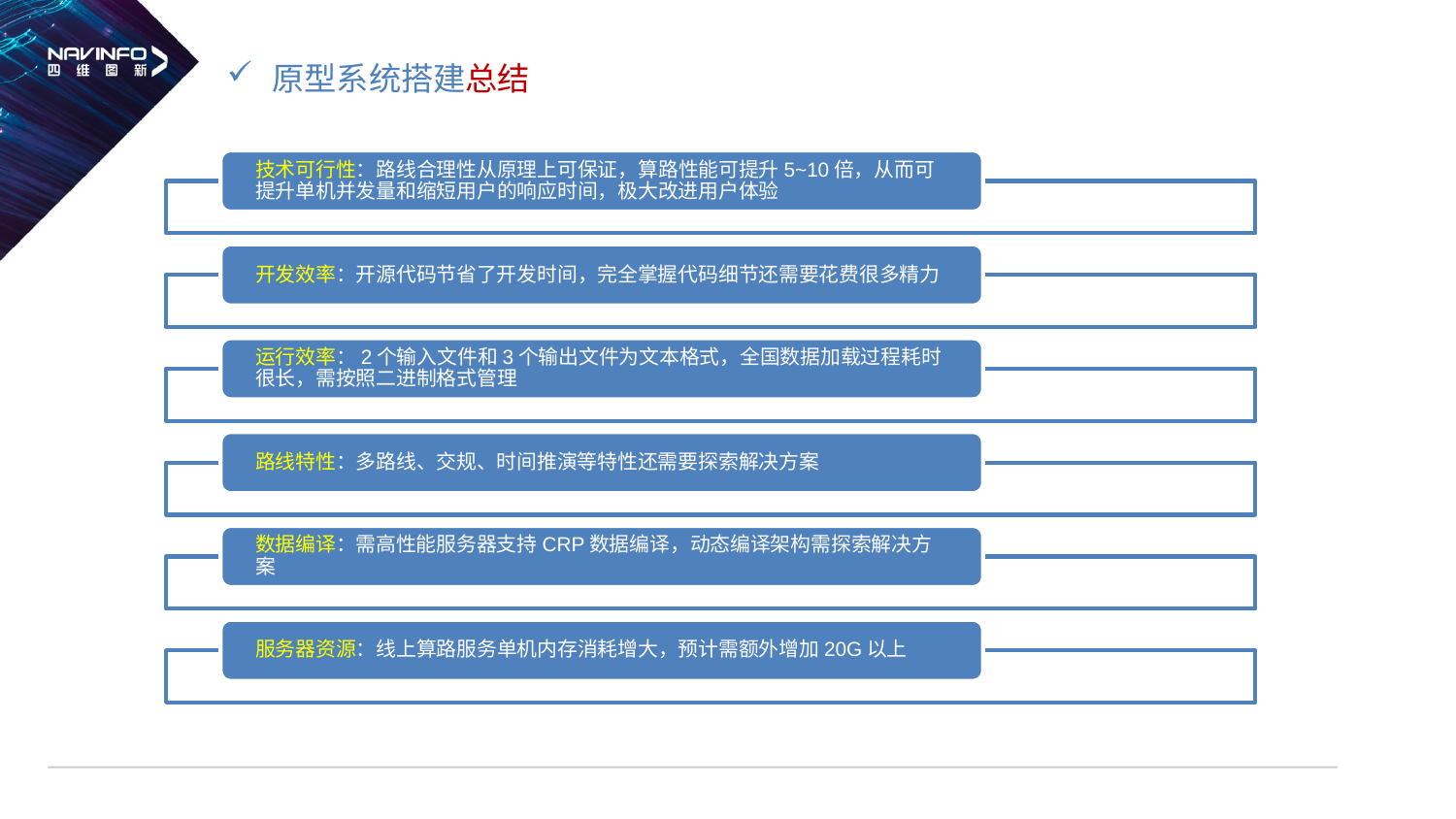

# 原型系统搭建总结
技术可行性：路线合理性从原理上可保证，算路性能可提升5~10倍，从而可提升单机并发量和缩短用户的响应时间，极大改进用户体验
开发效率：开源代码节省了开发时间，完全掌握代码细节还需要花费很多精力
运行效率：2个输入文件和3个输出文件为文本格式，全国数据加载过程耗时很长，需按照二进制格式管理
路线特性：多路线、交规、时间推演等特性还需要探索解决方案
数据编译：需高性能服务器支持CRP数据编译，动态编译架构需探索解决方案
服务器资源：线上算路服务单机内存消耗增大，预计需额外增加20G以上